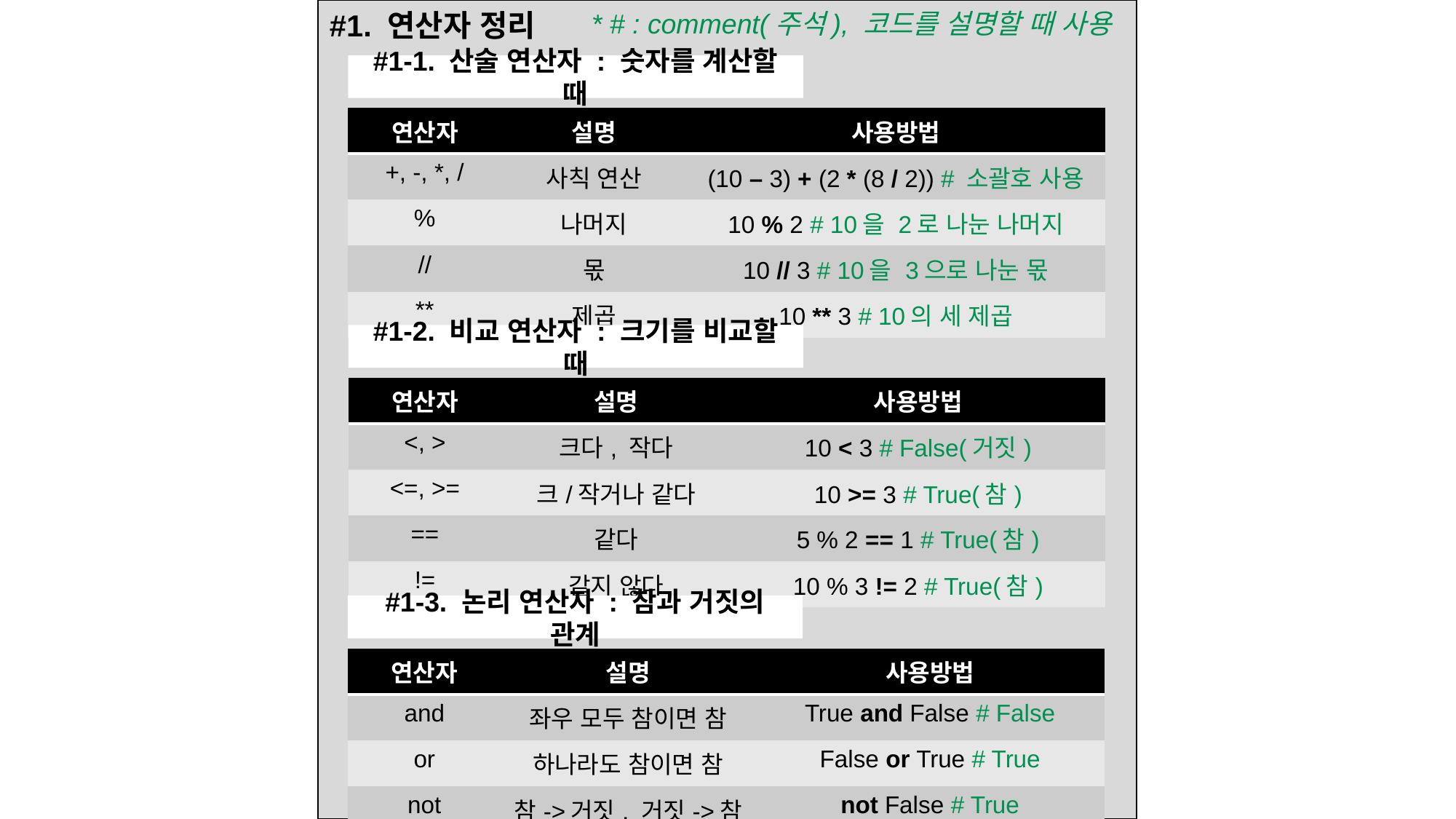

* # : comment(주석), 코드를 설명할 때 사용
#1. 연산자 정리
#1-1. 산술 연산자 : 숫자를 계산할 때
| 연산자 | 설명 | 사용방법 |
| --- | --- | --- |
| +, -, \*, / | 사칙 연산 | (10 – 3) + (2 \* (8 / 2)) # 소괄호 사용 |
| % | 나머지 | 10 % 2 # 10을 2로 나눈 나머지 |
| // | 몫 | 10 // 3 # 10을 3으로 나눈 몫 |
| \*\* | 제곱 | 10 \*\* 3 # 10의 세 제곱 |
#1-2. 비교 연산자 : 크기를 비교할 때
| 연산자 | 설명 | 사용방법 |
| --- | --- | --- |
| <, > | 크다, 작다 | 10 < 3 # False(거짓) |
| <=, >= | 크/작거나 같다 | 10 >= 3 # True(참) |
| == | 같다 | 5 % 2 == 1 # True(참) |
| != | 같지 않다 | 10 % 3 != 2 # True(참) |
#1-3. 논리 연산자 : 참과 거짓의 관계
| 연산자 | 설명 | 사용방법 |
| --- | --- | --- |
| and | 좌우 모두 참이면 참 | True and False # False |
| or | 하나라도 참이면 참 | False or True # True |
| not | 참->거짓, 거짓->참 | not False # True |